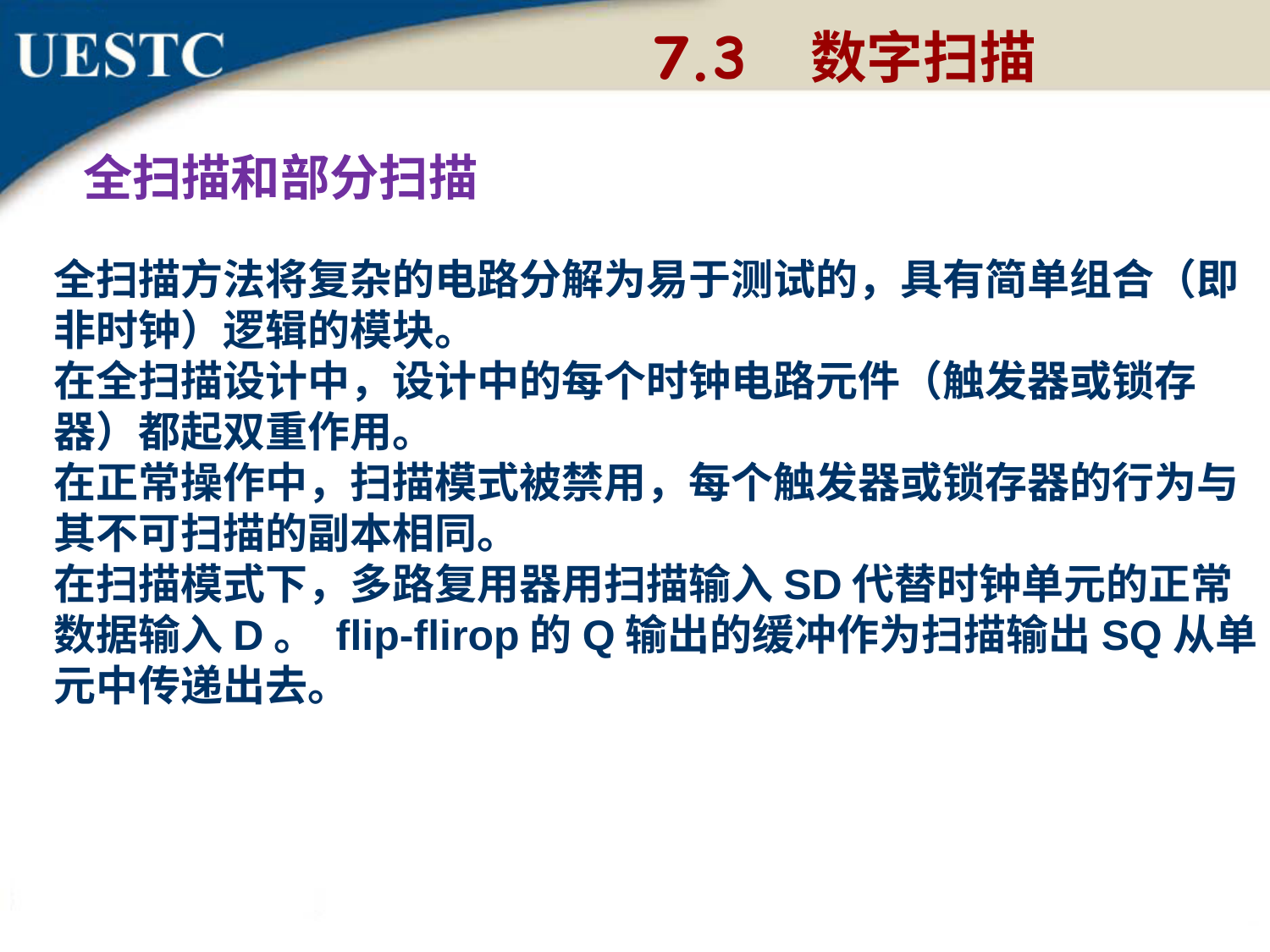

7.3  数字扫描
全扫描和部分扫描
全扫描方法将复杂的电路分解为易于测试的，具有简单组合（即非时钟）逻辑的模块。
在全扫描设计中，设计中的每个时钟电路元件（触发器或锁存器）都起双重作用。
在正常操作中，扫描模式被禁用，每个触发器或锁存器的行为与其不可扫描的副本相同。
在扫描模式下，多路复用器用扫描输入SD代替时钟单元的正常数据输入D。 flip-flirop的Q输出的缓冲作为扫描输出SQ从单元中传递出去。